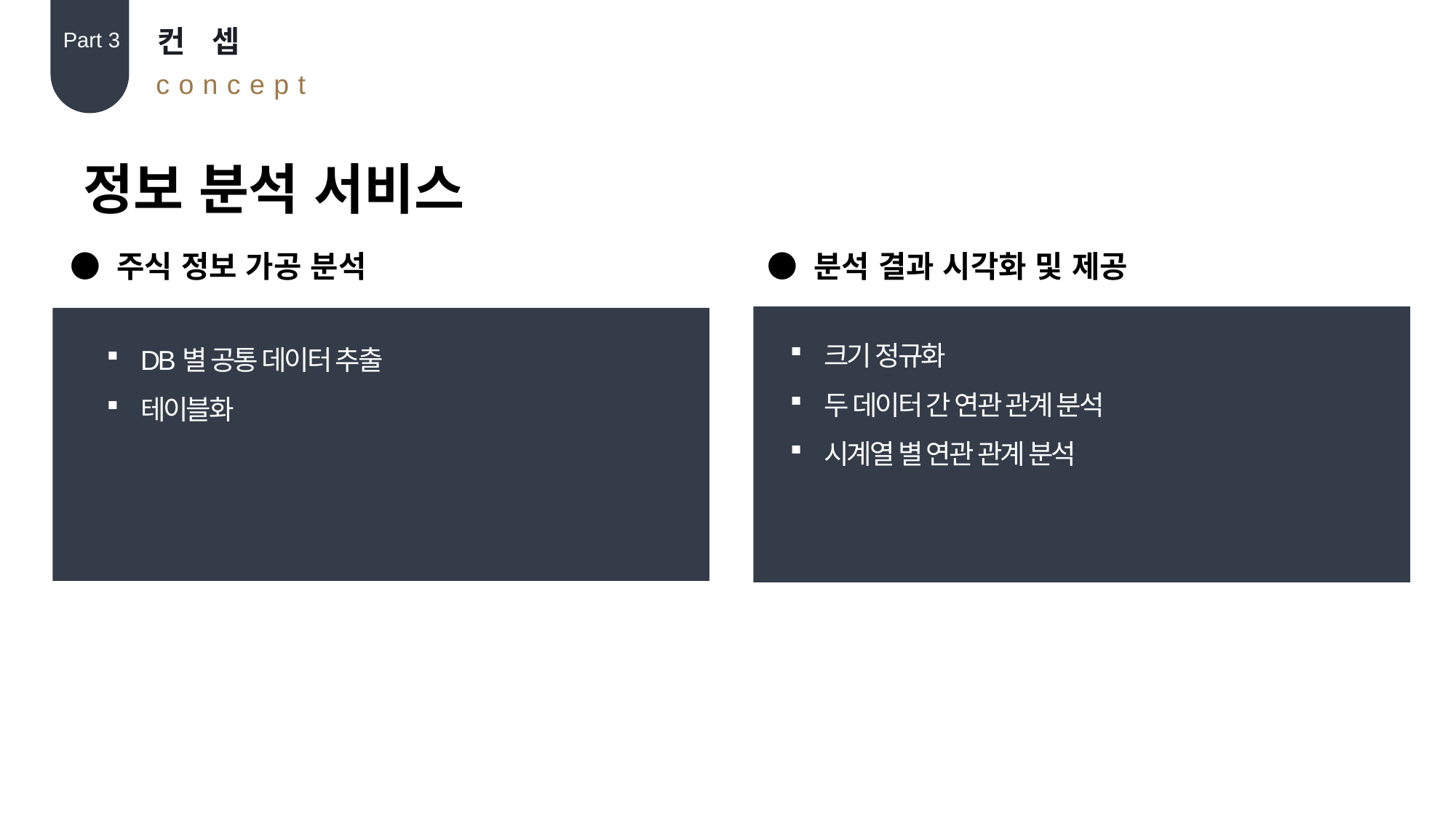

컨 셉
Part 3
concept

정보 분석 서비스
● 주식 정보 가공 분석
● 분석 결과 시각화 및 제공

크기 정규화
두 데이터 간 연관 관계 분석
시계열 별 연관 관계 분석
DB별 공통 데이터 추출
테이블화